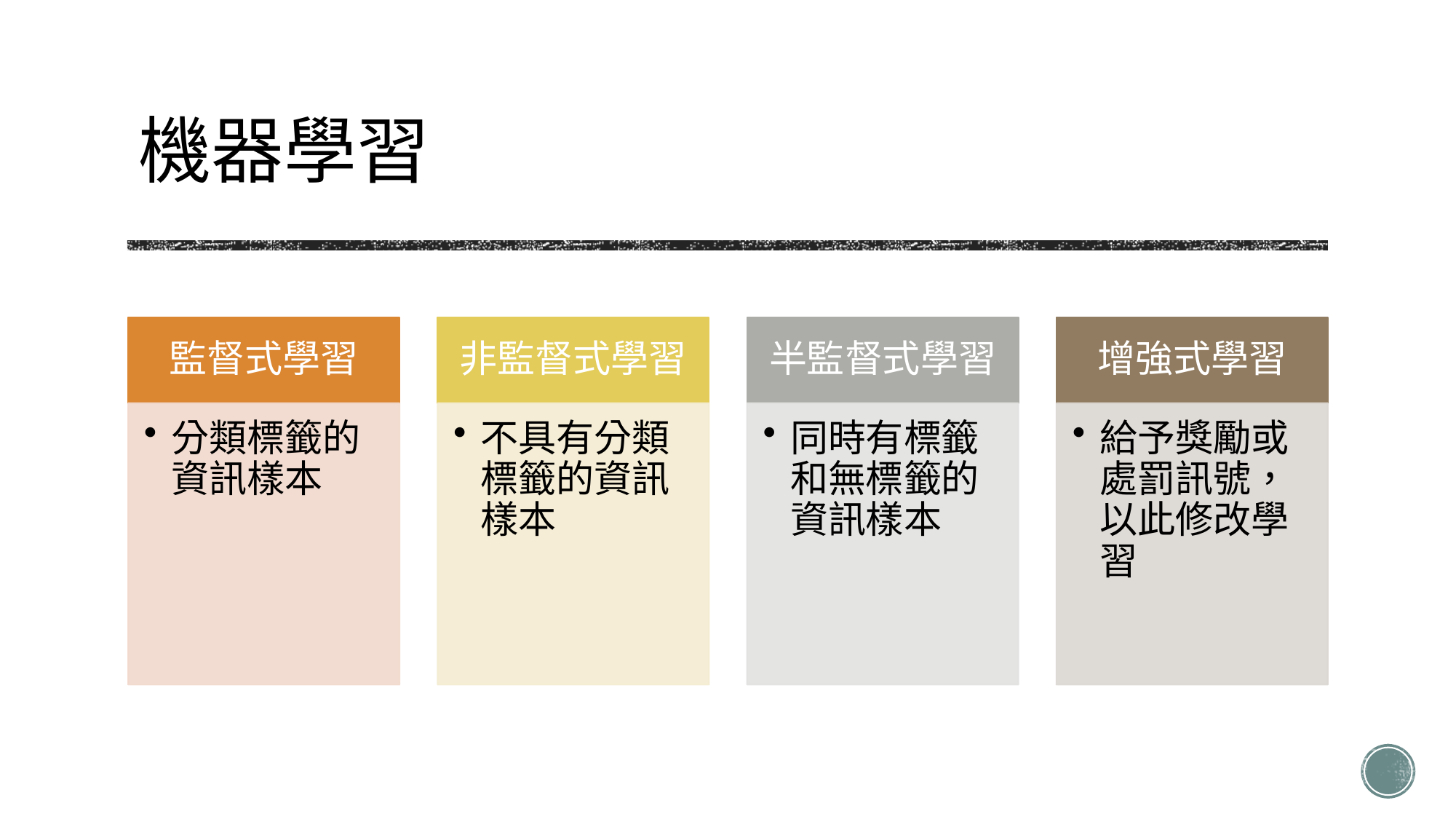

# 機器學習

監督式學習
分類標籤的資訊樣本
非監督式學習
不具有分類標籤的資訊樣本
半監督式學習
同時有標籤和無標籤的資訊樣本
增強式學習
給予獎勵或處罰訊號，以此修改學習